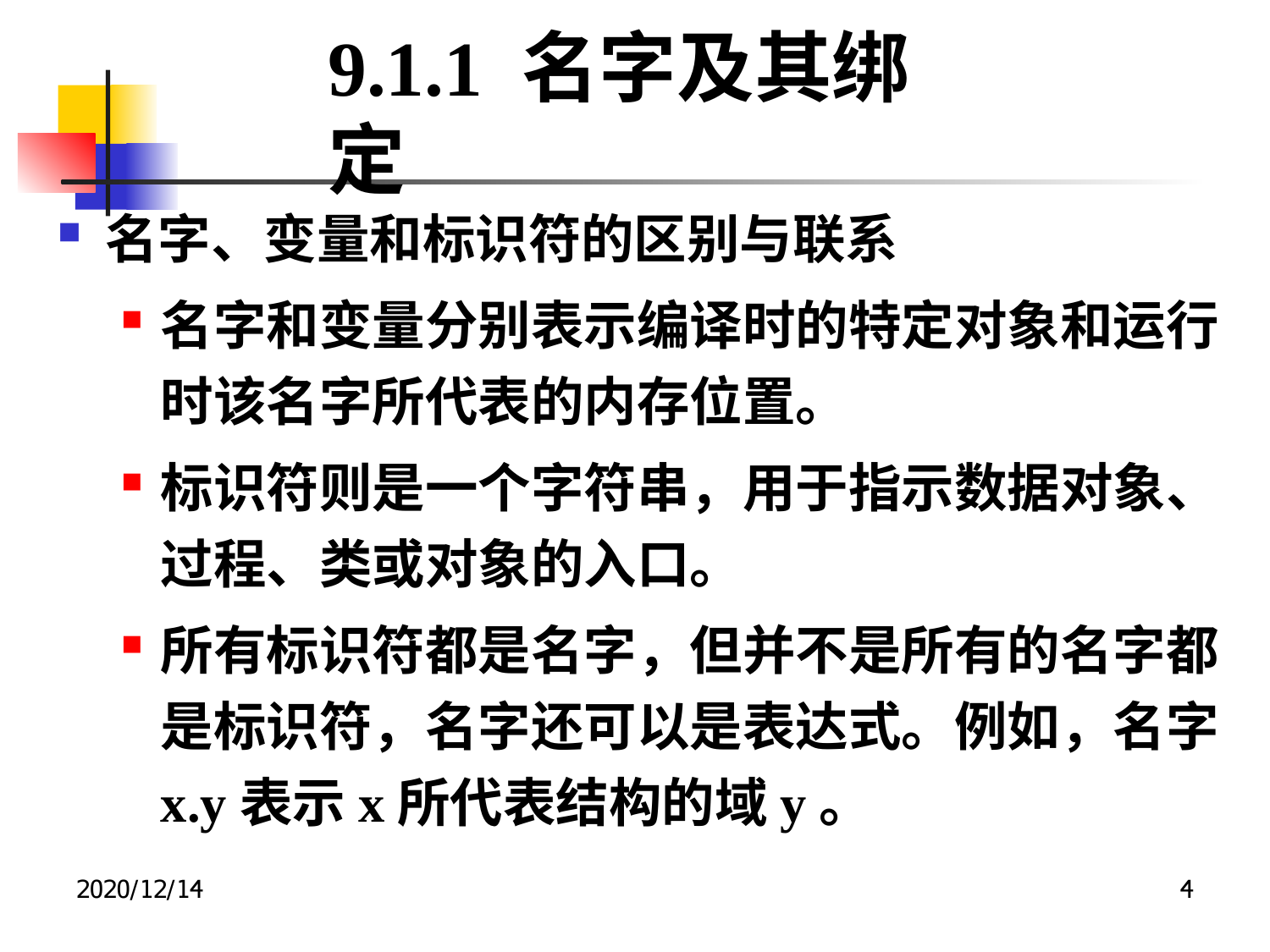

9.1.1 名字及其绑定
名字、变量和标识符的区别与联系
名字和变量分别表示编译时的特定对象和运行时该名字所代表的内存位置。
标识符则是一个字符串，用于指示数据对象、过程、类或对象的入口。
所有标识符都是名字，但并不是所有的名字都是标识符，名字还可以是表达式。例如，名字x.y表示x所代表结构的域y。
2020/12/14
4